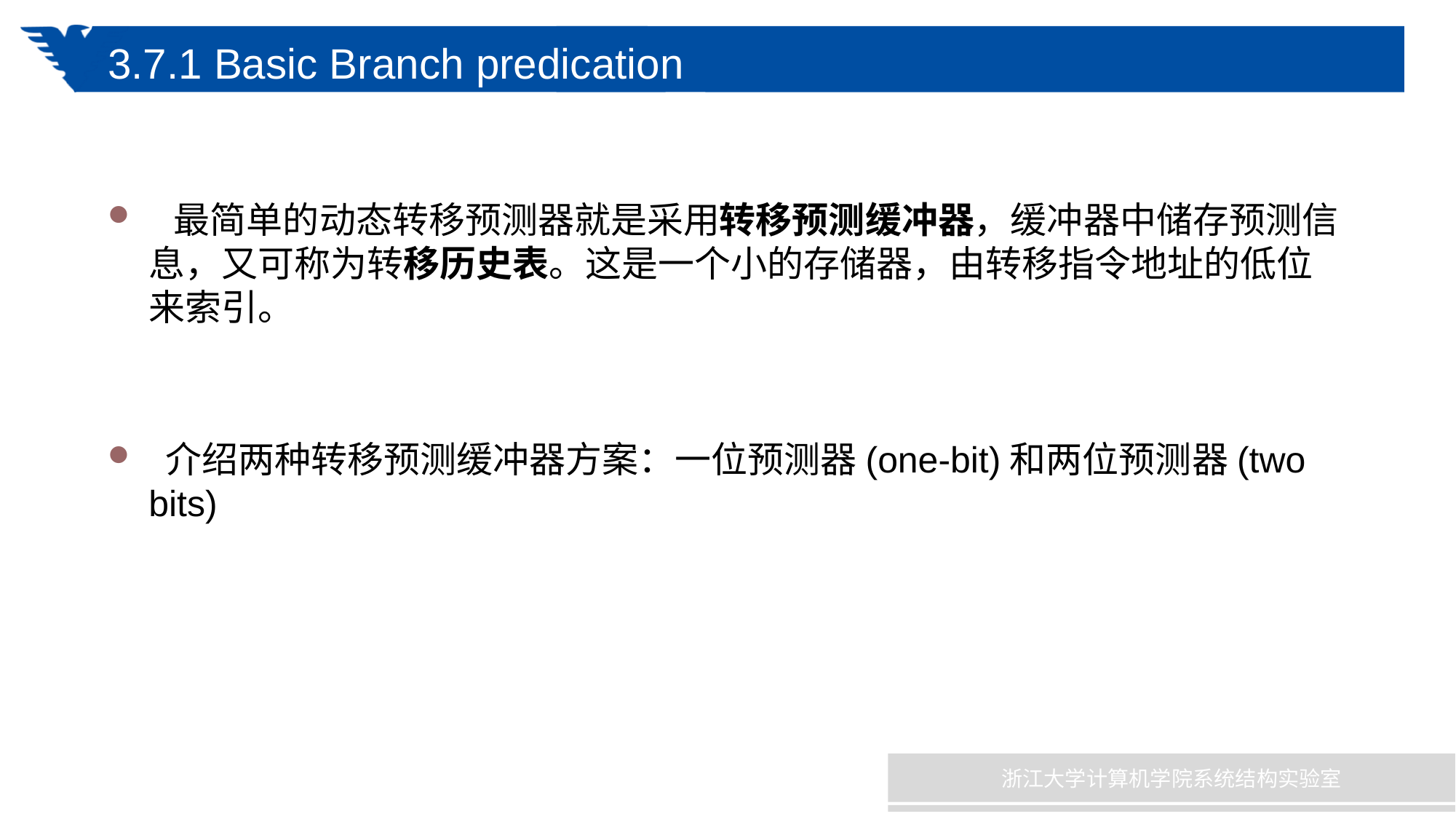

# 3.7.1 Basic Branch predication and Branch-Predication Buffers
  最简单的动态转移预测器就是采用转移预测缓冲器，缓冲器中储存预测信息，又可称为转移历史表。这是一个小的存储器，由转移指令地址的低位来索引。

 介绍两种转移预测缓冲器方案：一位预测器(one-bit)和两位预测器(two bits)